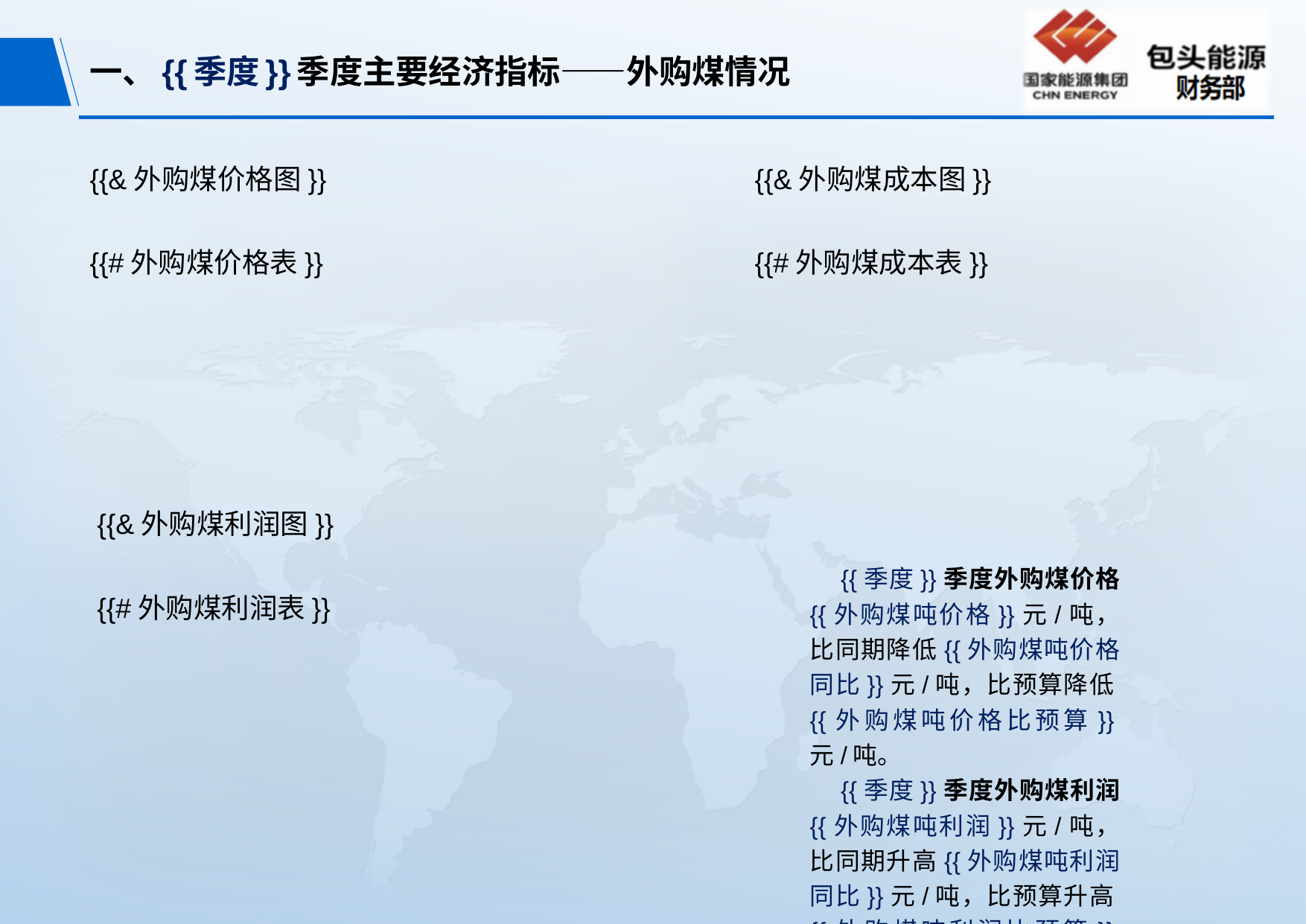

# 一、{{季度}}季度主要经济指标——外购煤情况
{{&外购煤价格图}}
{{&外购煤成本图}}
{{#外购煤价格表}}
{{#外购煤成本表}}
{{&外购煤利润图}}
    {{季度}}季度外购煤价格 {{外购煤吨价格}}元/吨，比同期降低{{外购煤吨价格同比}}元/吨，比预算降低{{外购煤吨价格比预算}}元/吨。
    {{季度}}季度外购煤利润 {{外购煤吨利润}}元/吨，比同期升高{{外购煤吨利润同比}}元/吨，比预算升高{{外购煤吨利润比预算}}元/吨。
{{#外购煤利润表}}
16